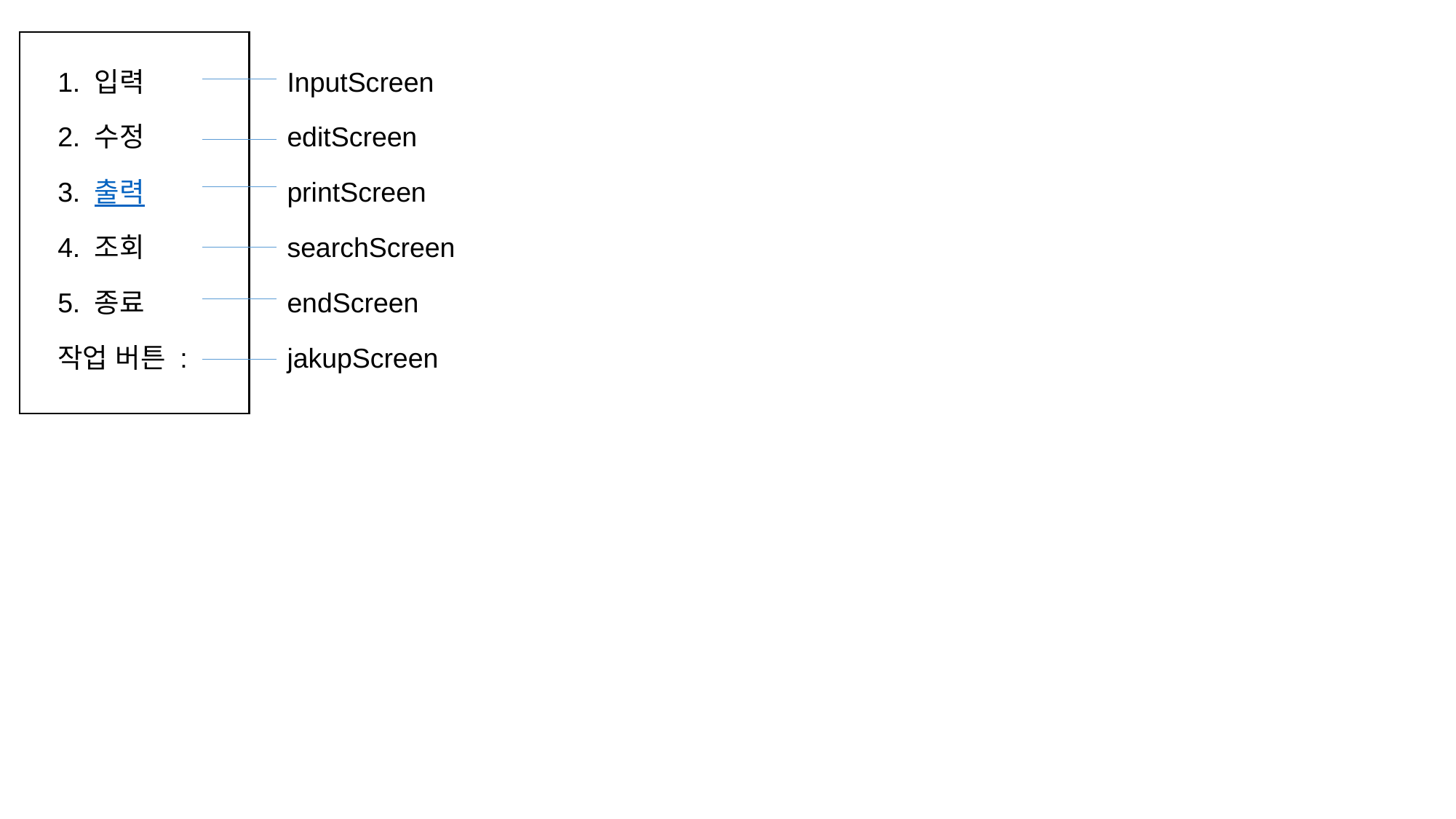

1. 입력
InputScreen
2. 수정
editScreen
3. 출력
printScreen
4. 조회
searchScreen
5. 종료
endScreen
작업 버튼 :
jakupScreen